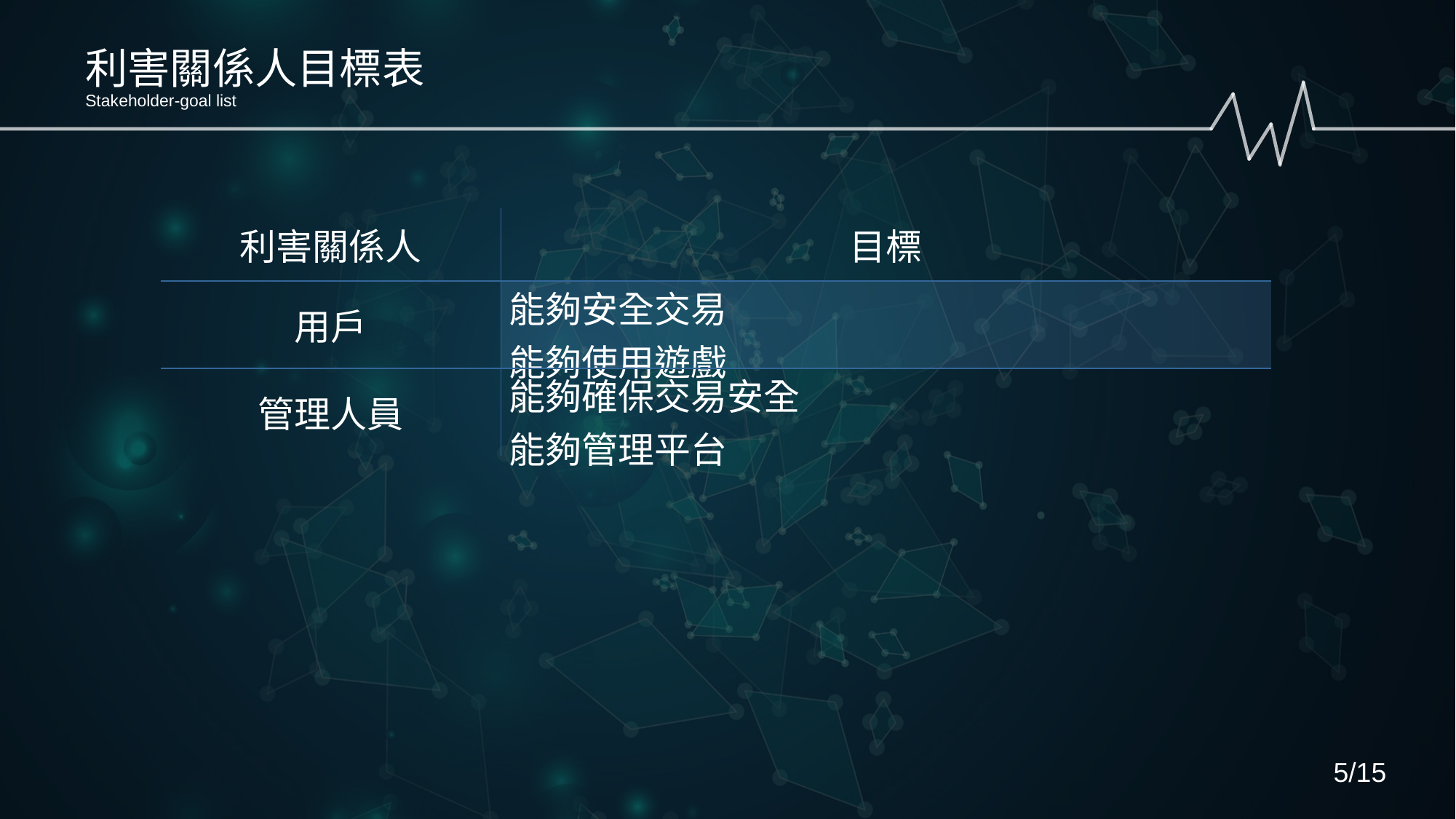

利害關係人目標表
Stakeholder-goal list
| 利害關係人 | 目標 |
| --- | --- |
| 用戶 | 能夠安全交易 能夠使用遊戲 |
| 管理人員 | 能夠確保交易安全 能夠管理平台 |
5/15